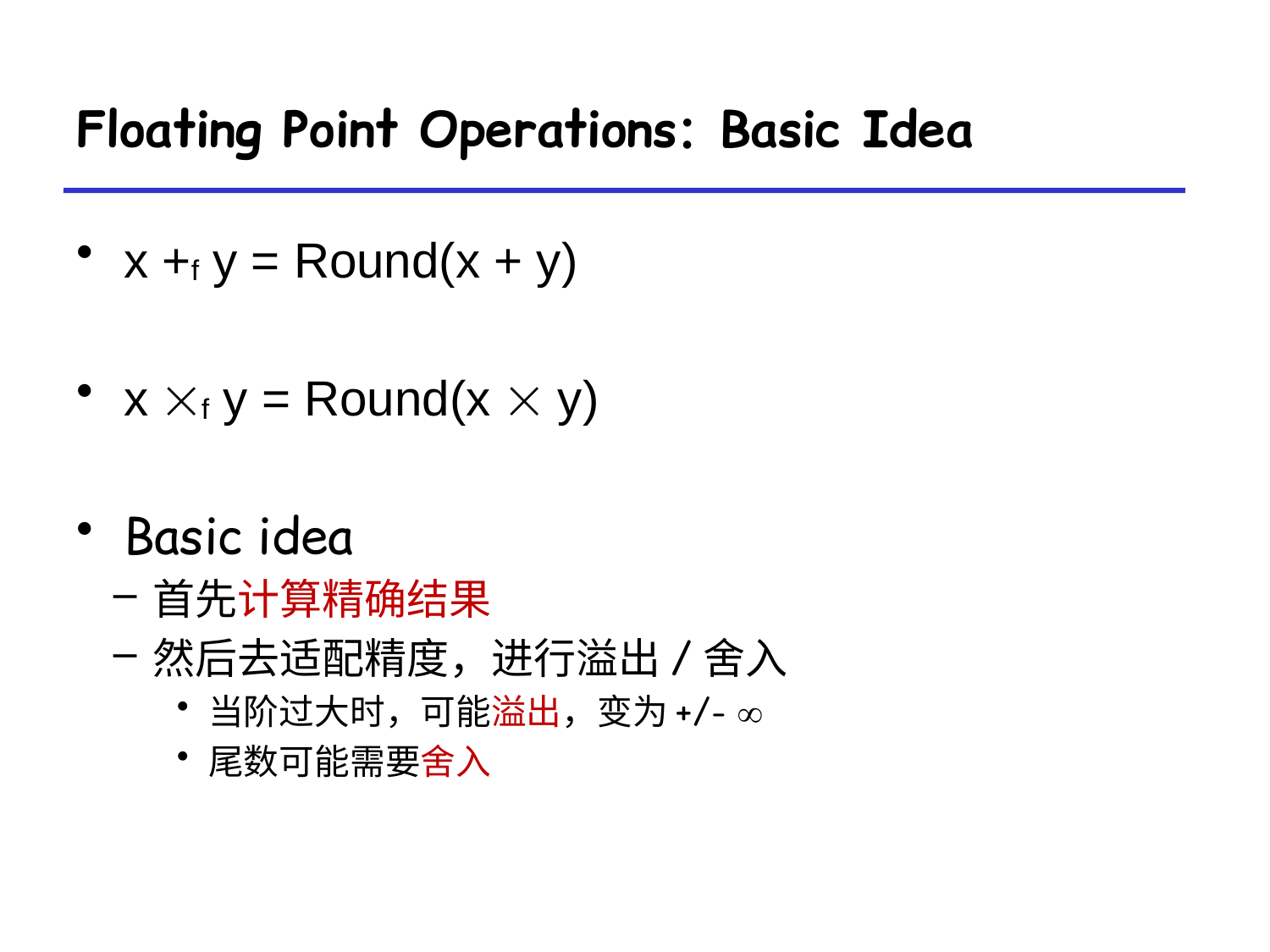

# Floating Point Operations: Basic Idea
x +f y = Round(x + y)

x ×f y = Round(x × y)

Basic idea
首先计算精确结果
然后去适配精度，进行溢出/舍入
当阶过大时，可能溢出，变为+/- ∞
尾数可能需要舍入